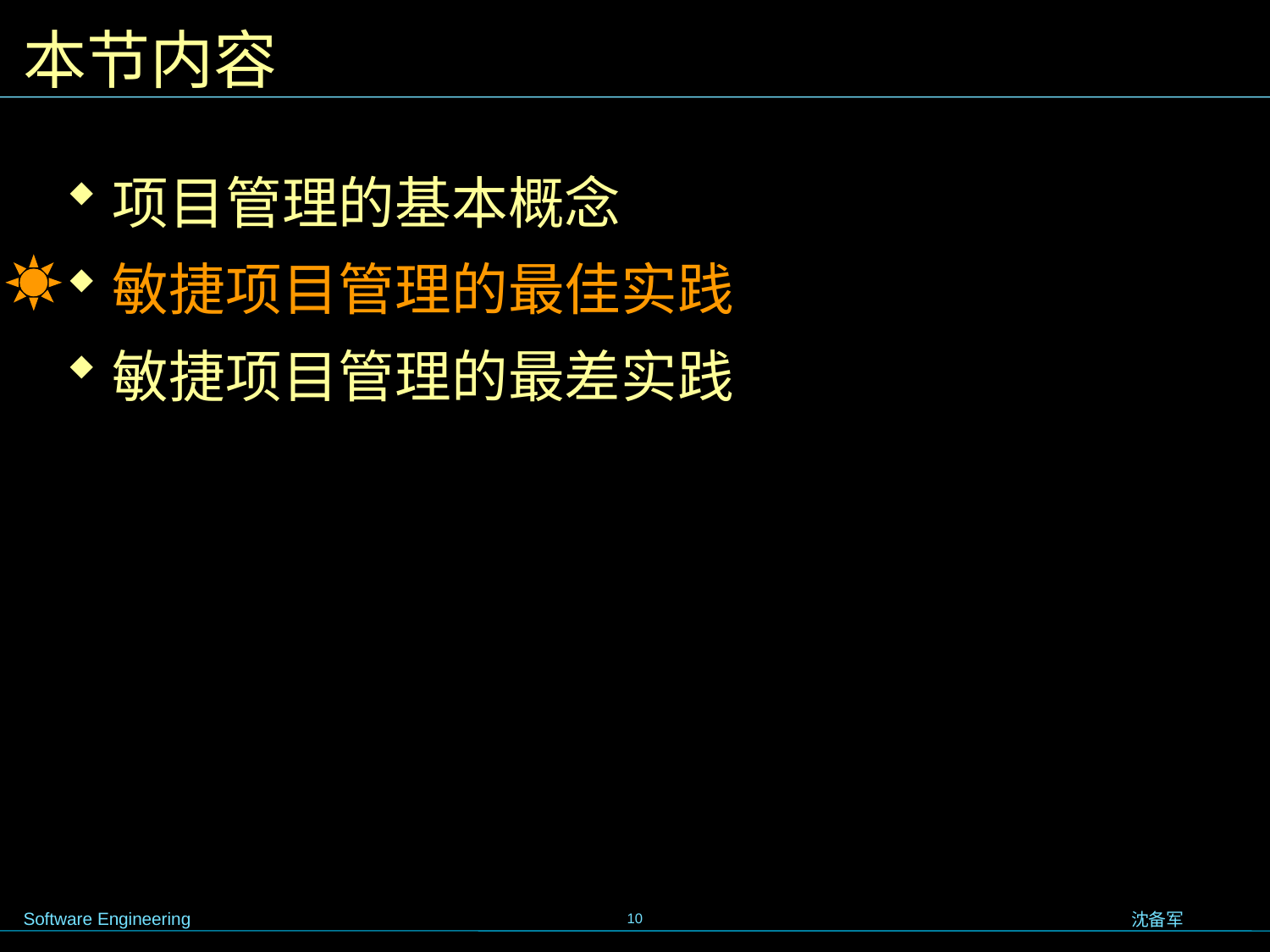

# 本节内容
项目管理的基本概念
敏捷项目管理的最佳实践
敏捷项目管理的最差实践